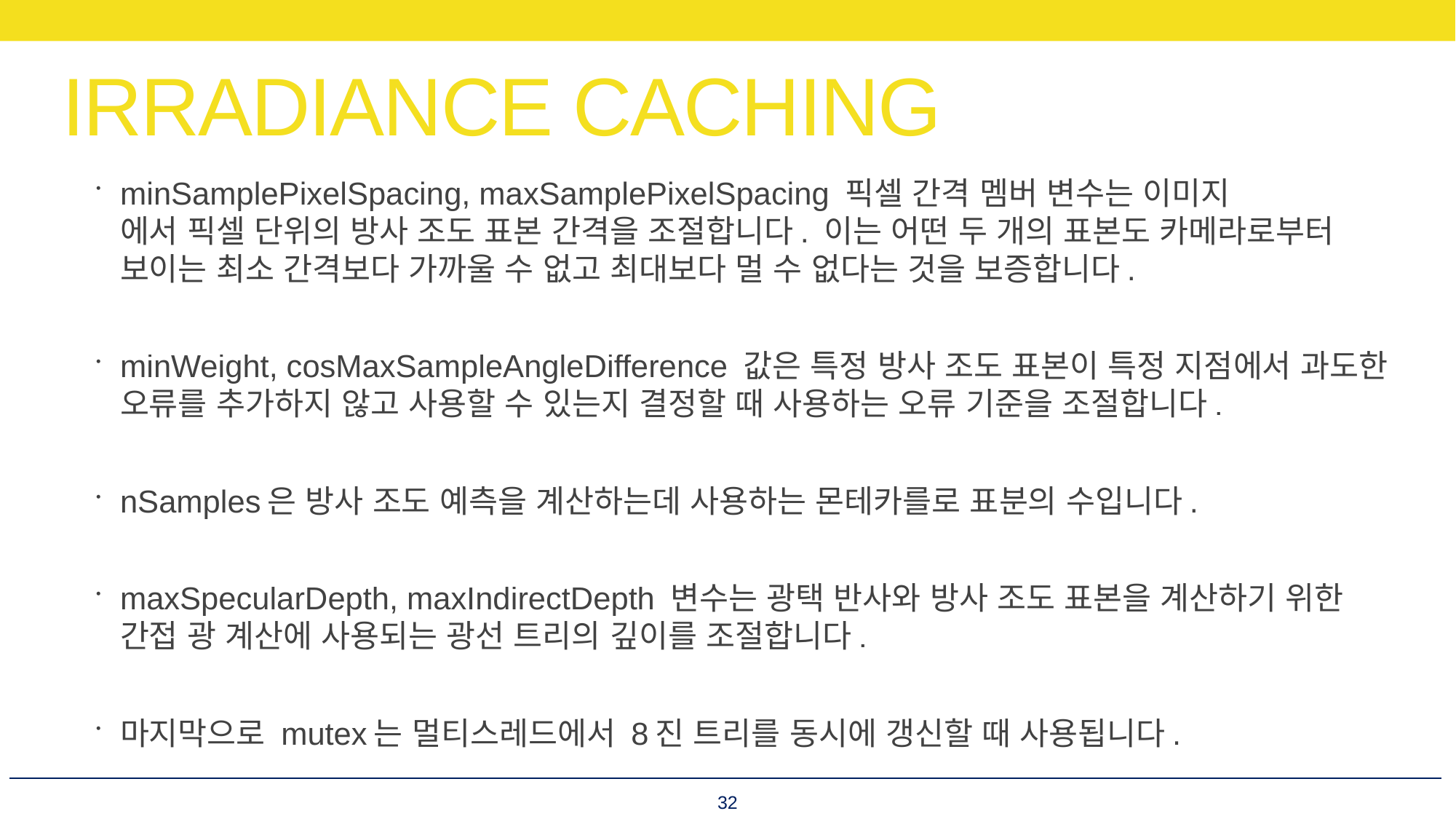

# IRRADIANCE CACHING
minSamplePixelSpacing, maxSamplePixelSpacing 픽셀 간격 멤버 변수는 이미지
에서 픽셀 단위의 방사 조도 표본 간격을 조절합니다. 이는 어떤 두 개의 표본도 카메라로부터 보이는 최소 간격보다 가까울 수 없고 최대보다 멀 수 없다는 것을 보증합니다.

minWeight, cosMaxSampleAngleDifference 값은 특정 방사 조도 표본이 특정 지점에서 과도한 오류를 추가하지 않고 사용할 수 있는지 결정할 때 사용하는 오류 기준을 조절합니다.

nSamples은 방사 조도 예측을 계산하는데 사용하는 몬테카를로 표분의 수입니다.

maxSpecularDepth, maxIndirectDepth 변수는 광택 반사와 방사 조도 표본을 계산하기 위한 간접 광 계산에 사용되는 광선 트리의 깊이를 조절합니다.

마지막으로 mutex는 멀티스레드에서 8진 트리를 동시에 갱신할 때 사용됩니다.

32